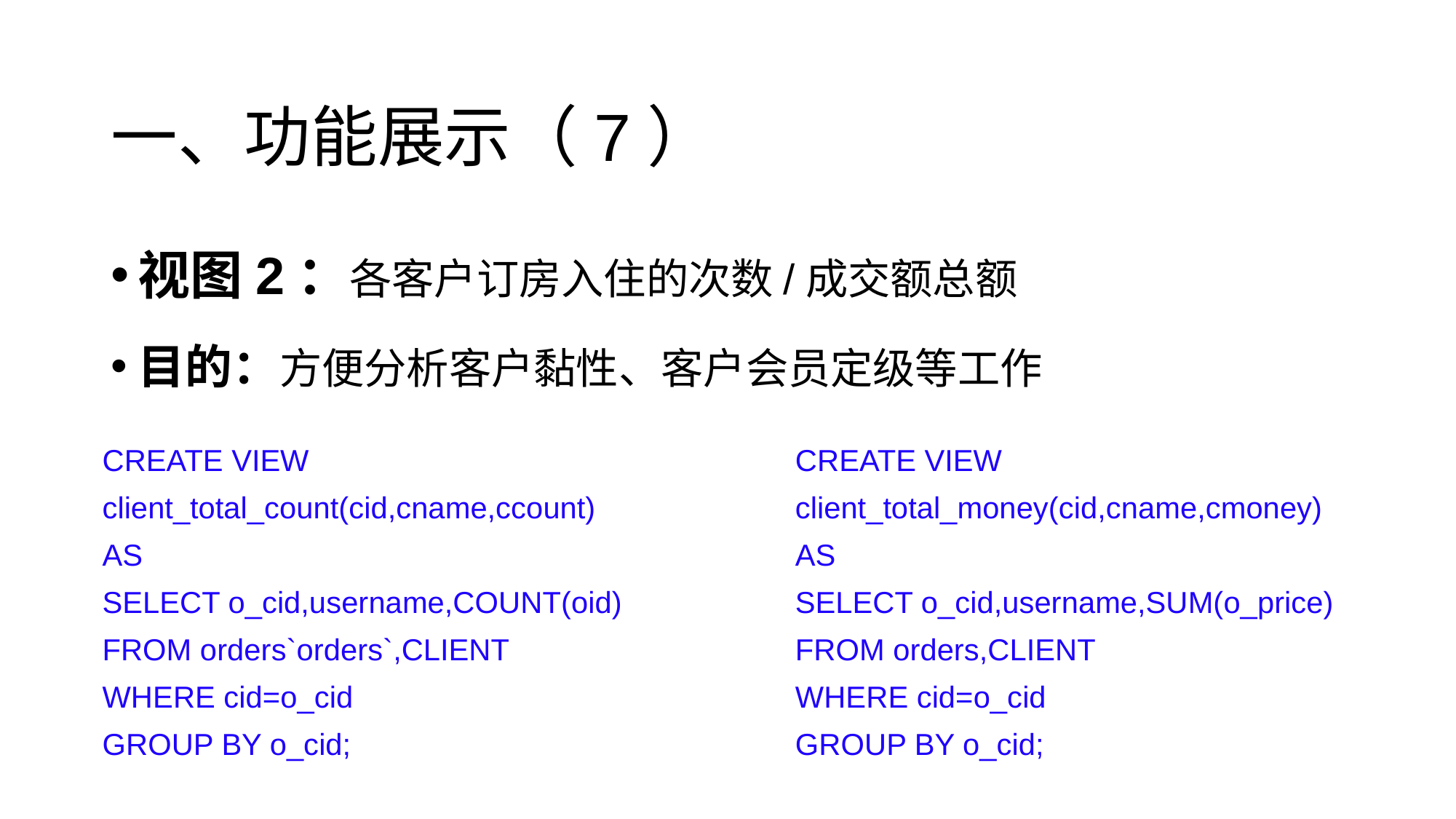

# 一、功能展示（7）
视图2：各客户订房入住的次数/成交额总额
目的：方便分析客户黏性、客户会员定级等工作
CREATE VIEW
client_total_count(cid,cname,ccount)
AS
SELECT o_cid,username,COUNT(oid)
FROM orders`orders`,CLIENT
WHERE cid=o_cid
GROUP BY o_cid;
CREATE VIEW
client_total_money(cid,cname,cmoney)
AS
SELECT o_cid,username,SUM(o_price)
FROM orders,CLIENT
WHERE cid=o_cid
GROUP BY o_cid;